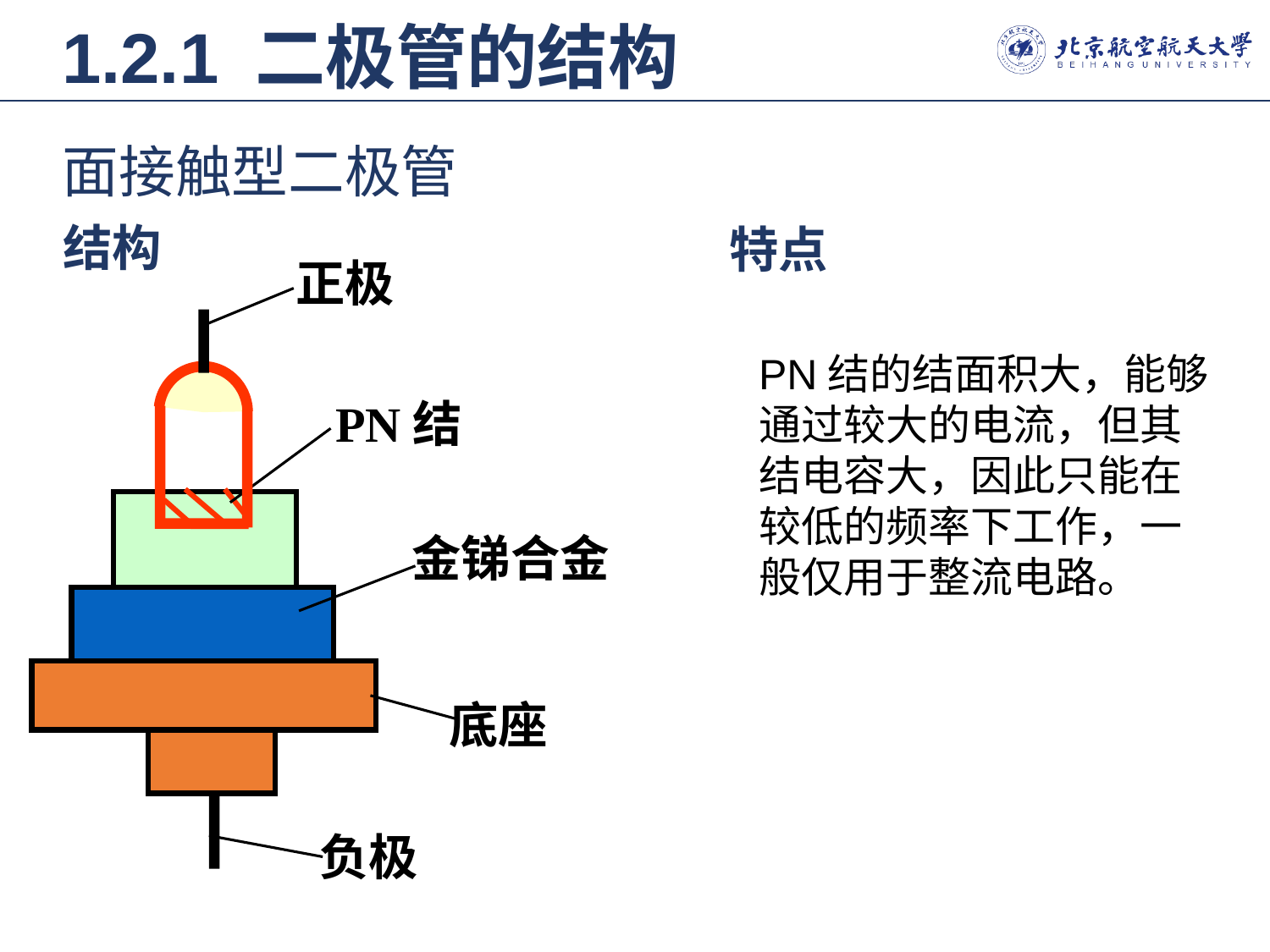

1.2.1 二极管的结构
面接触型二极管
 结构
特点
正极

PN结的结面积大，能够通过较大的电流，但其结电容大，因此只能在较低的频率下工作，一般仅用于整流电路。

PN结

金锑合金

底座

负极

4